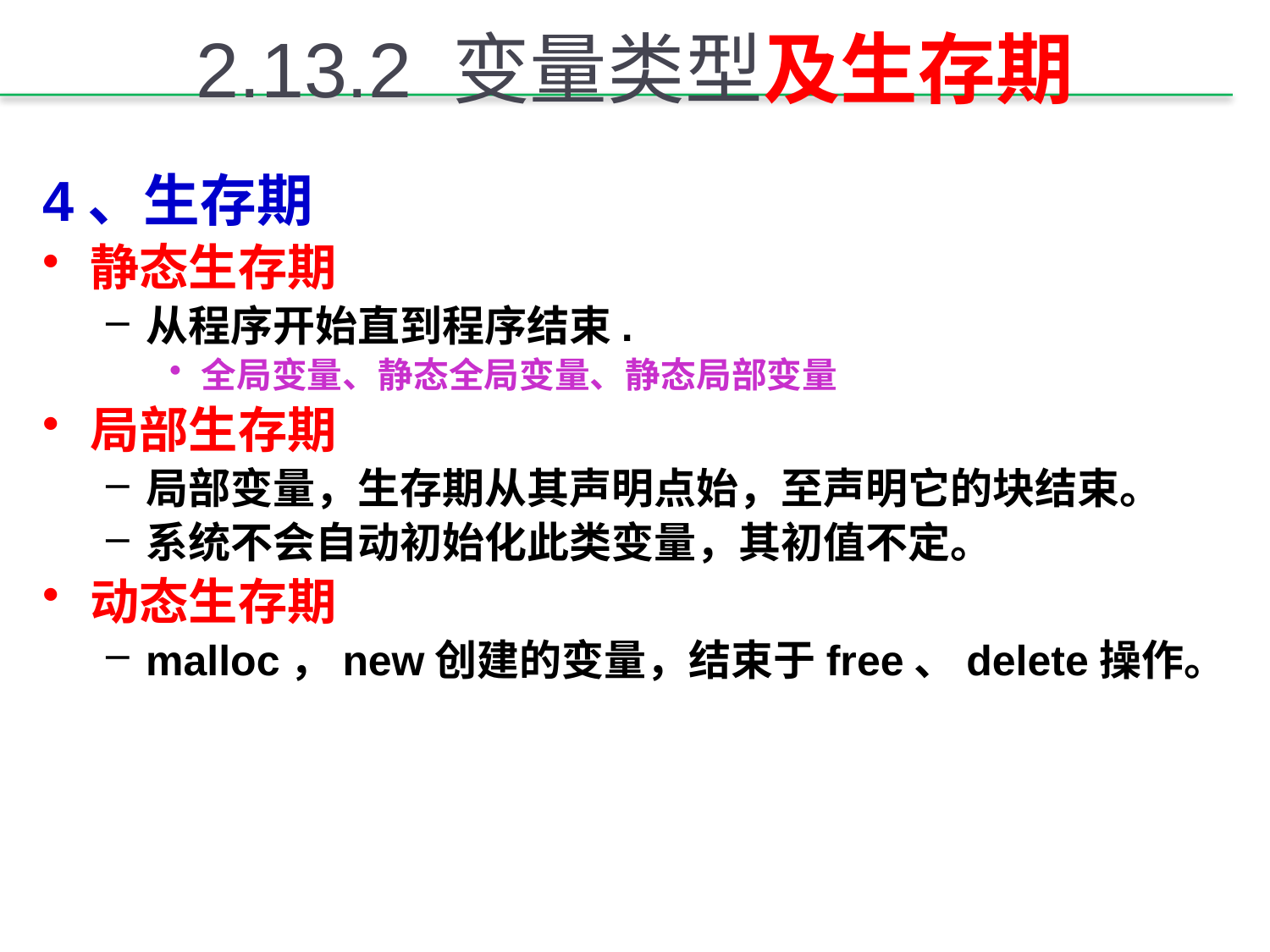

# 2.13.2 变量类型及生存期
4、生存期
静态生存期
从程序开始直到程序结束.
全局变量、静态全局变量、静态局部变量
局部生存期
局部变量，生存期从其声明点始，至声明它的块结束。
系统不会自动初始化此类变量，其初值不定。
动态生存期
malloc，new创建的变量，结束于free、delete操作。